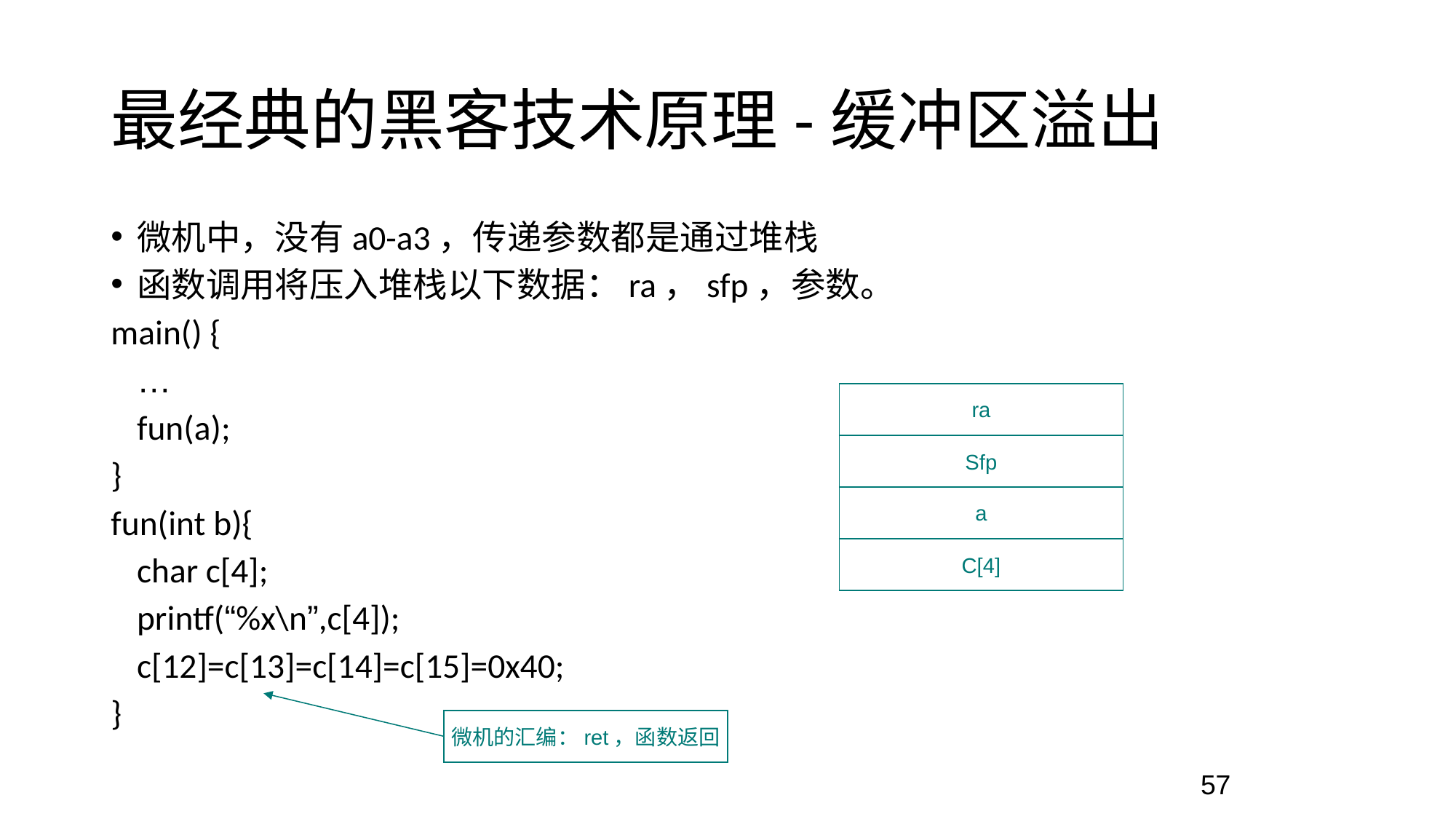

最经典的黑客技术原理-缓冲区溢出
微机中，没有a0-a3，传递参数都是通过堆栈
函数调用将压入堆栈以下数据：ra，sfp，参数。
main() {
	…
	fun(a);
}
fun(int b){
	char c[4];
	printf(“%x\n”,c[4]);
	c[12]=c[13]=c[14]=c[15]=0x40;
}
ra
Sfp
a
C[4]

微机的汇编：ret，函数返回
57